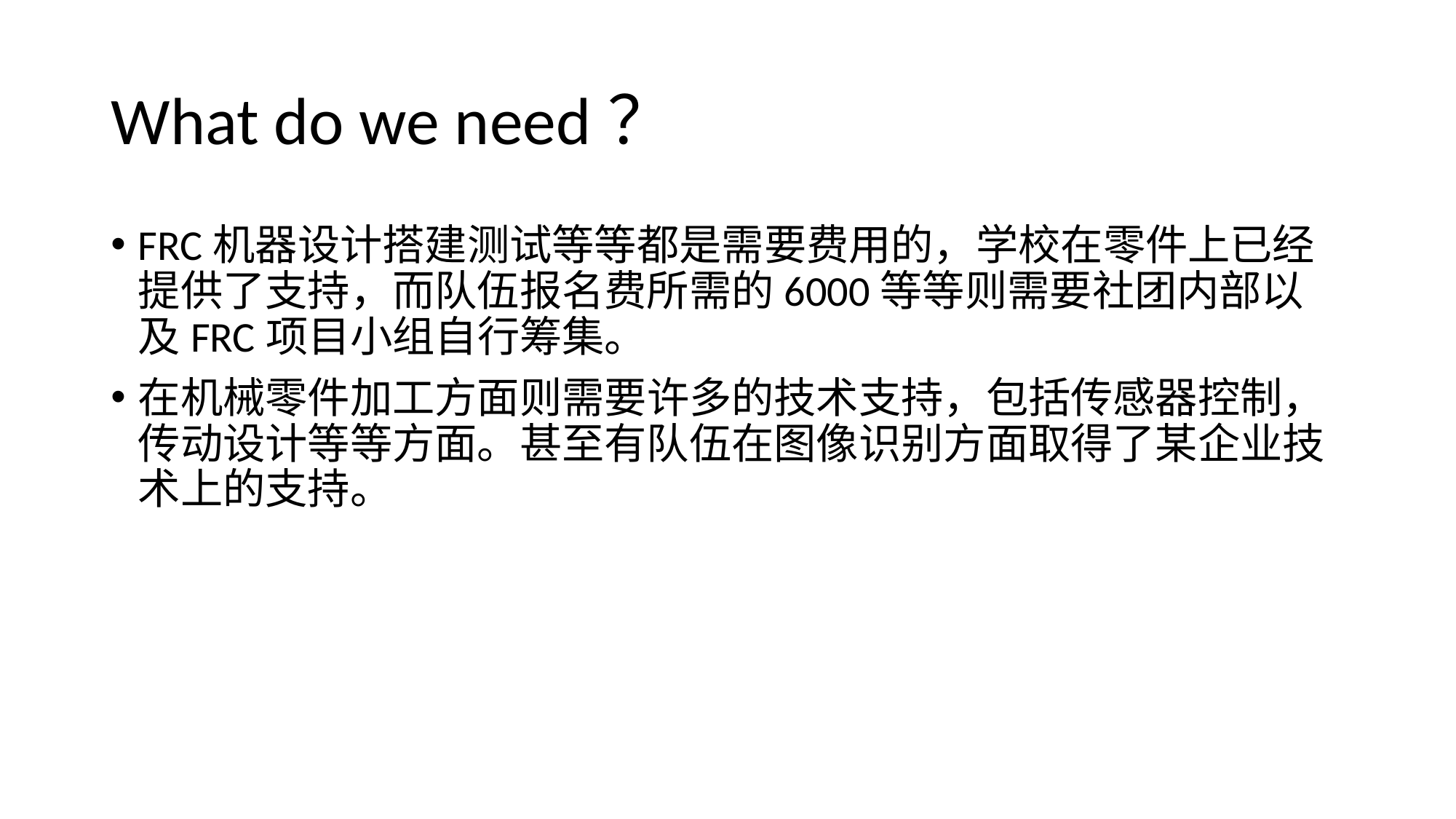

# What do we need？
FRC机器设计搭建测试等等都是需要费用的，学校在零件上已经提供了支持，而队伍报名费所需的6000等等则需要社团内部以及FRC项目小组自行筹集。
在机械零件加工方面则需要许多的技术支持，包括传感器控制，传动设计等等方面。甚至有队伍在图像识别方面取得了某企业技术上的支持。